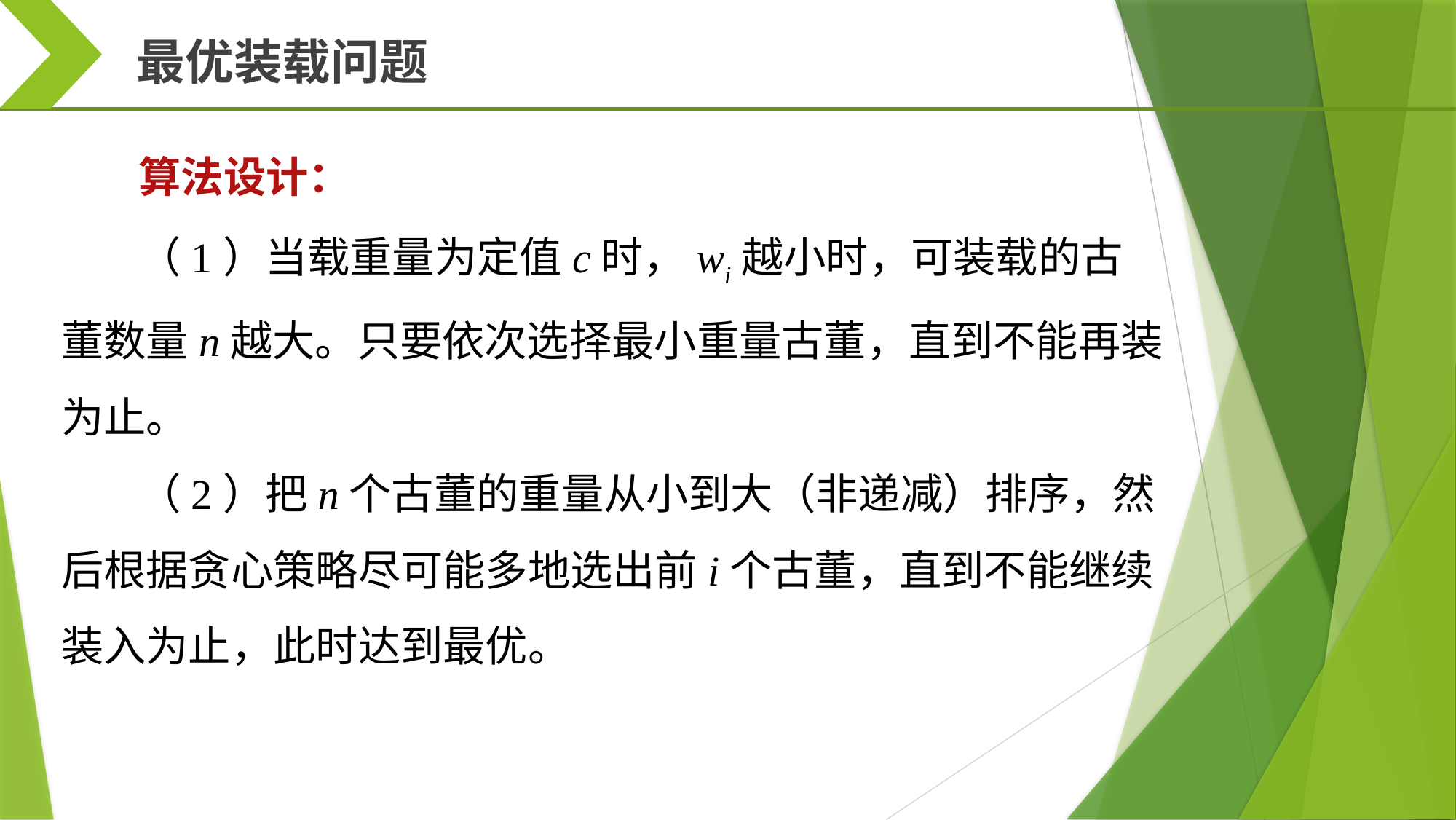

最优装载问题
算法设计：
（1）当载重量为定值c时，wi越小时，可装载的古董数量n越大。只要依次选择最小重量古董，直到不能再装为止。
（2）把n个古董的重量从小到大（非递减）排序，然后根据贪心策略尽可能多地选出前i个古董，直到不能继续装入为止，此时达到最优。